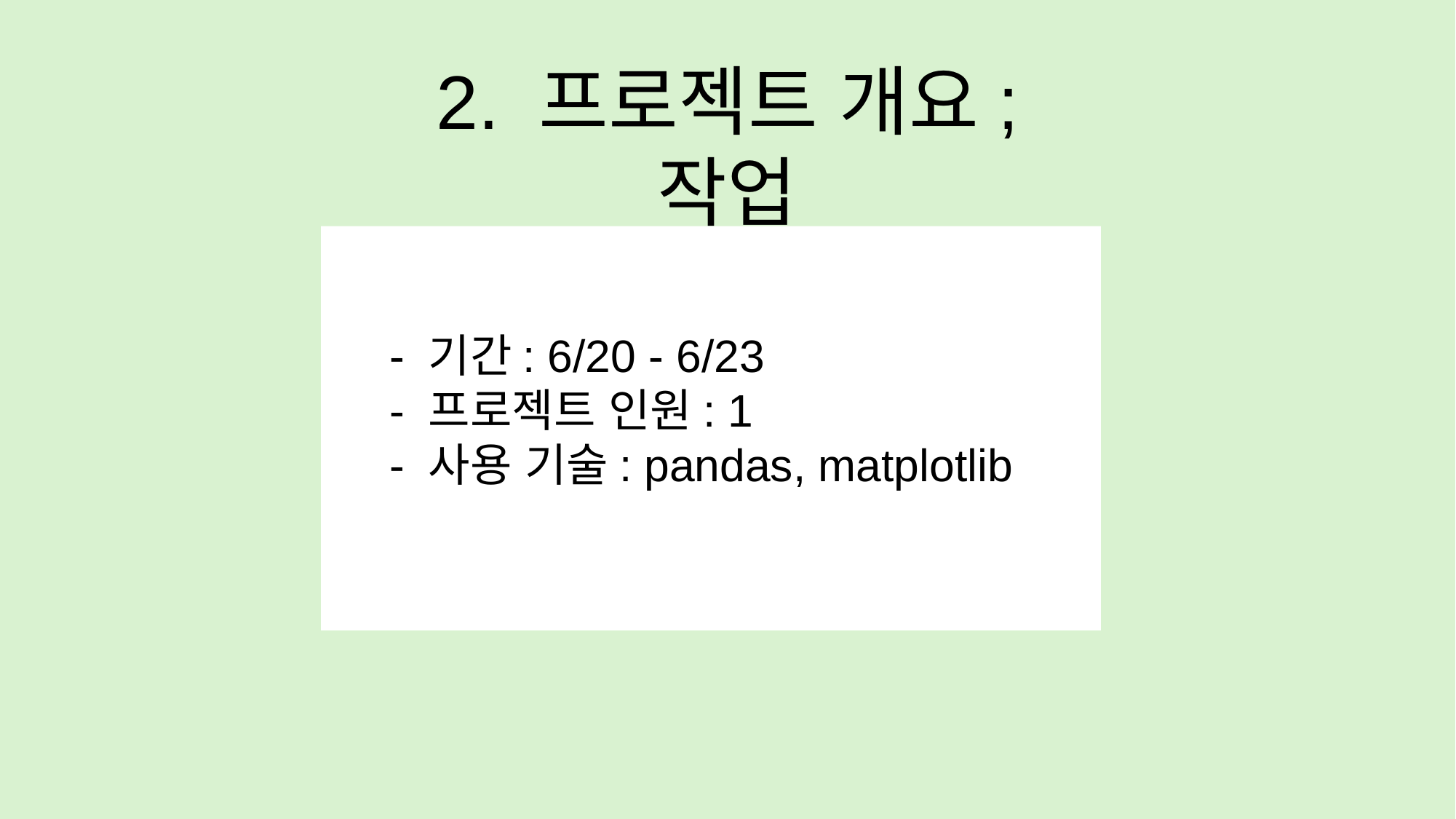

2. 프로젝트 개요; 작업

- 기간: 6/20 - 6/23
- 프로젝트 인원: 1
- 사용 기술: pandas, matplotlib